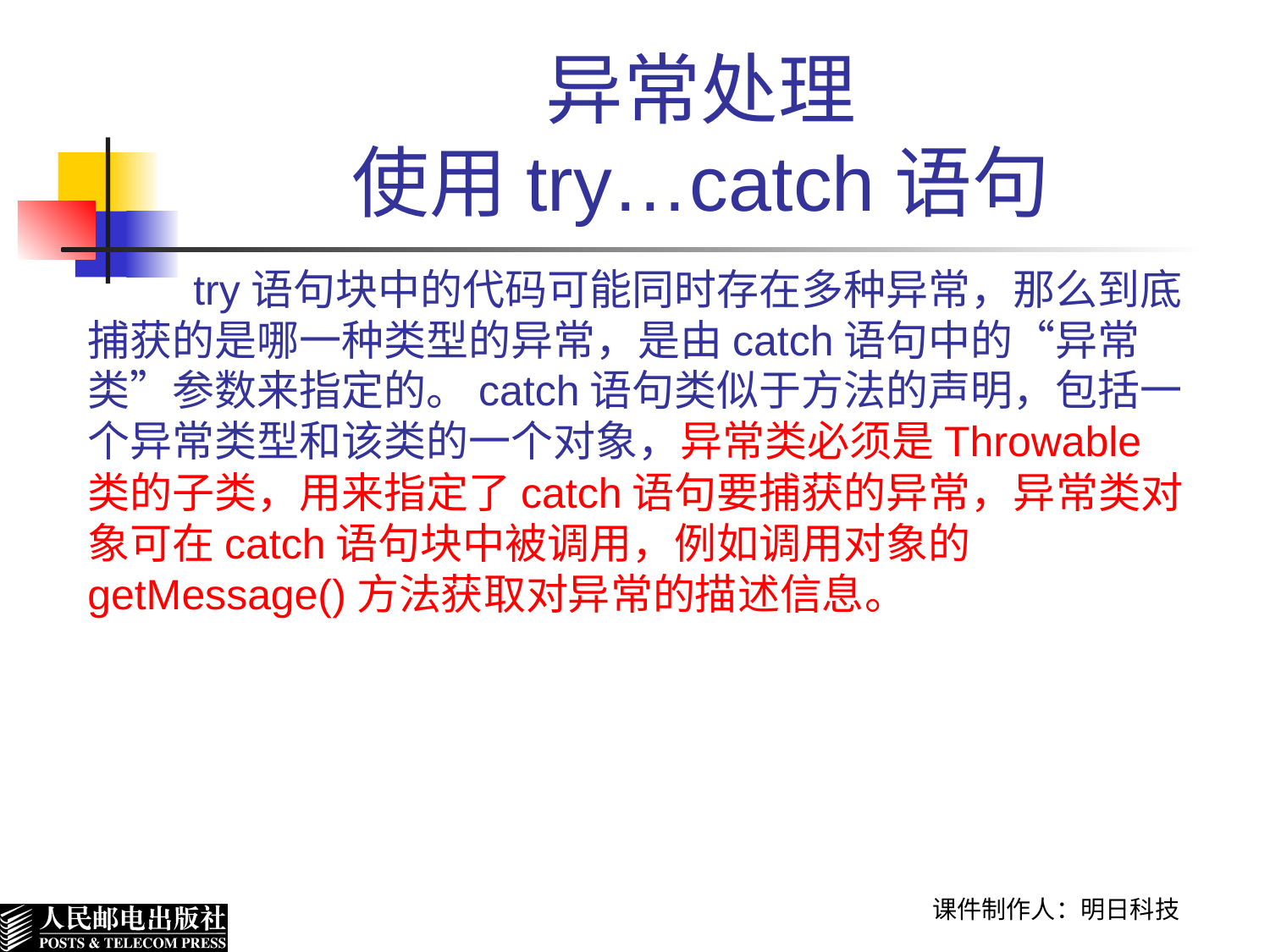

# 异常处理 使用try…catch语句
try语句块中的代码可能同时存在多种异常，那么到底捕获的是哪一种类型的异常，是由catch语句中的“异常类”参数来指定的。catch语句类似于方法的声明，包括一个异常类型和该类的一个对象，异常类必须是Throwable类的子类，用来指定了catch语句要捕获的异常，异常类对象可在catch语句块中被调用，例如调用对象的getMessage()方法获取对异常的描述信息。
课件制作人：明日科技